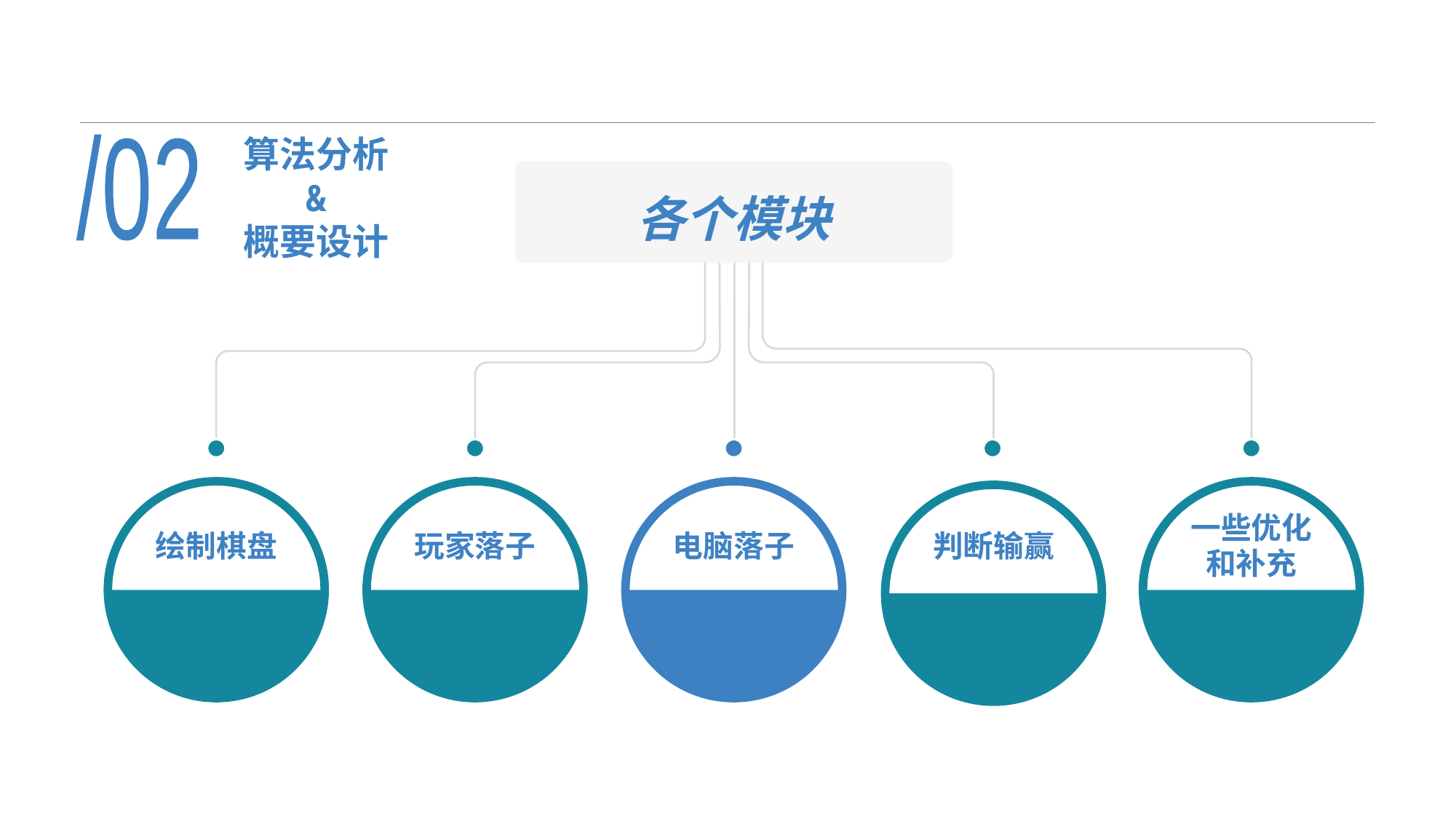

算法分析
&
概要设计
/02
各个模块

绘制棋盘

玩家落子

电脑落子

判断输赢

一些优化
和补充